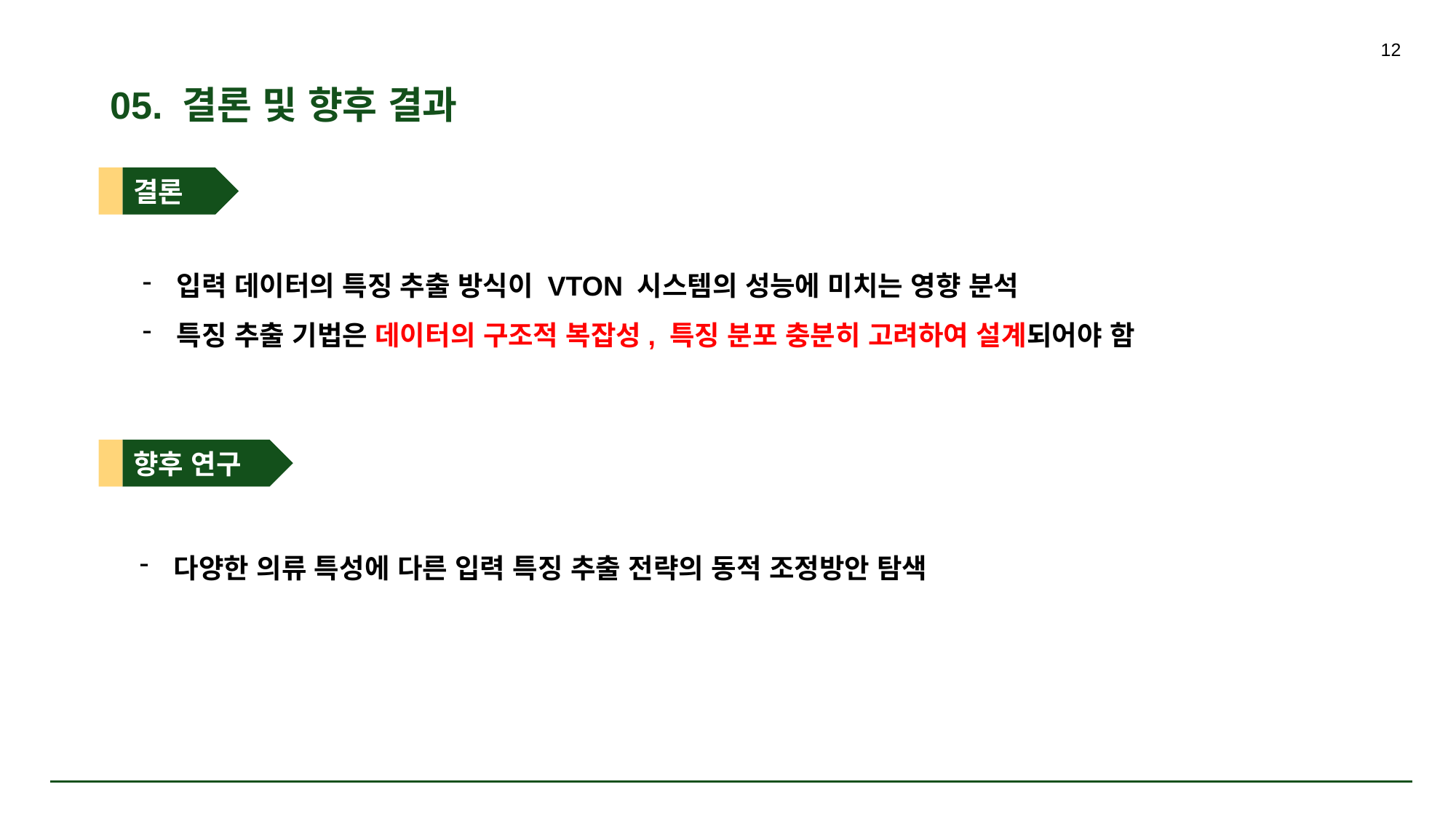

12
05. 결론 및 향후 결과

결론
입력 데이터의 특징 추출 방식이 VTON 시스템의 성능에 미치는 영향 분석
특징 추출 기법은 데이터의 구조적 복잡성, 특징 분포 충분히 고려하여 설계되어야 함

향후 연구
다양한 의류 특성에 다른 입력 특징 추출 전략의 동적 조정방안 탐색